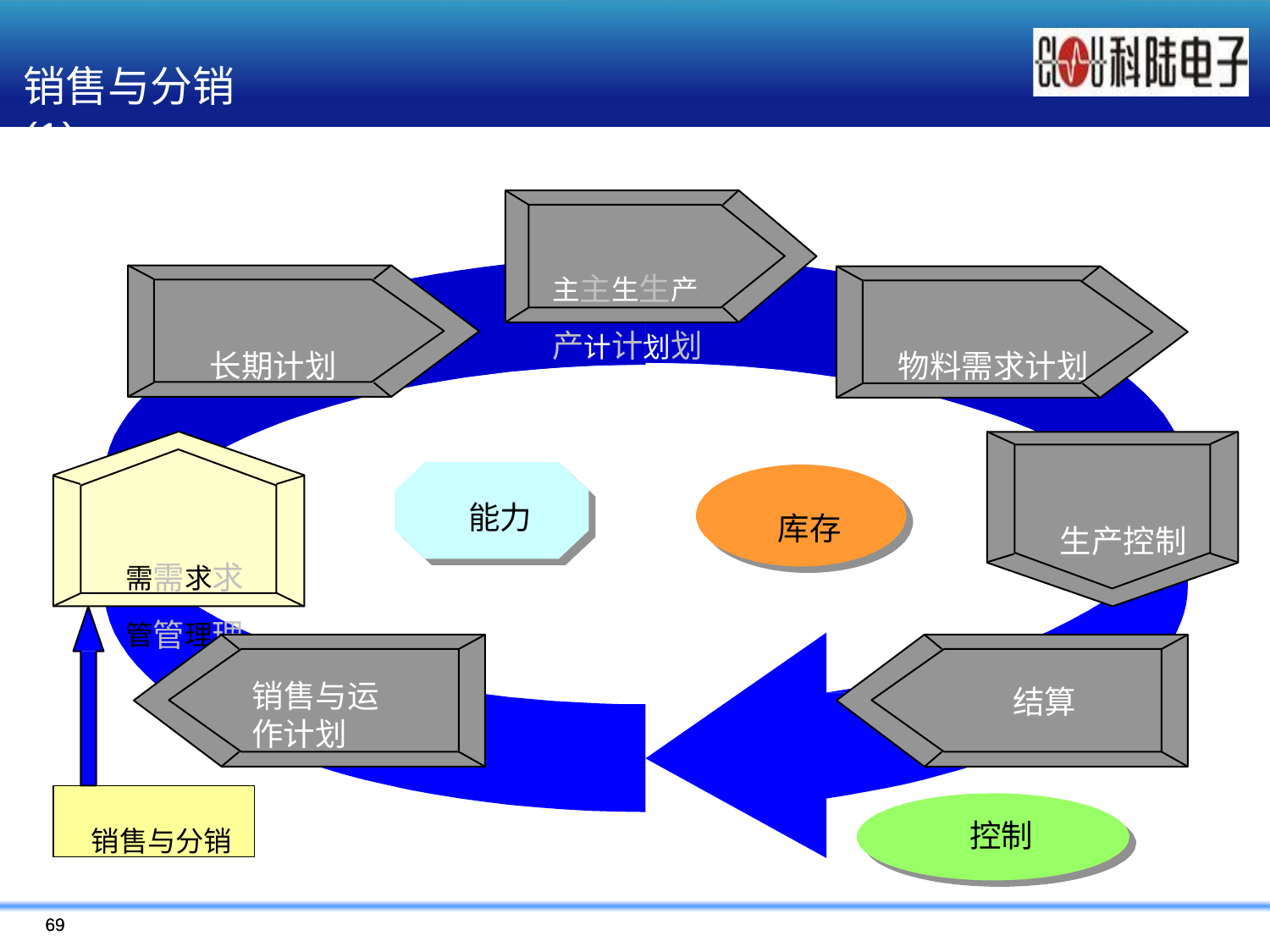

# 销售与分销(1)

主主生生产产计计划划

长期计划
物料需求计划

能力
库存
生产控制
需需求求管管理理

销售与运
作计划
结算

销售与分销

R

控制

69
69